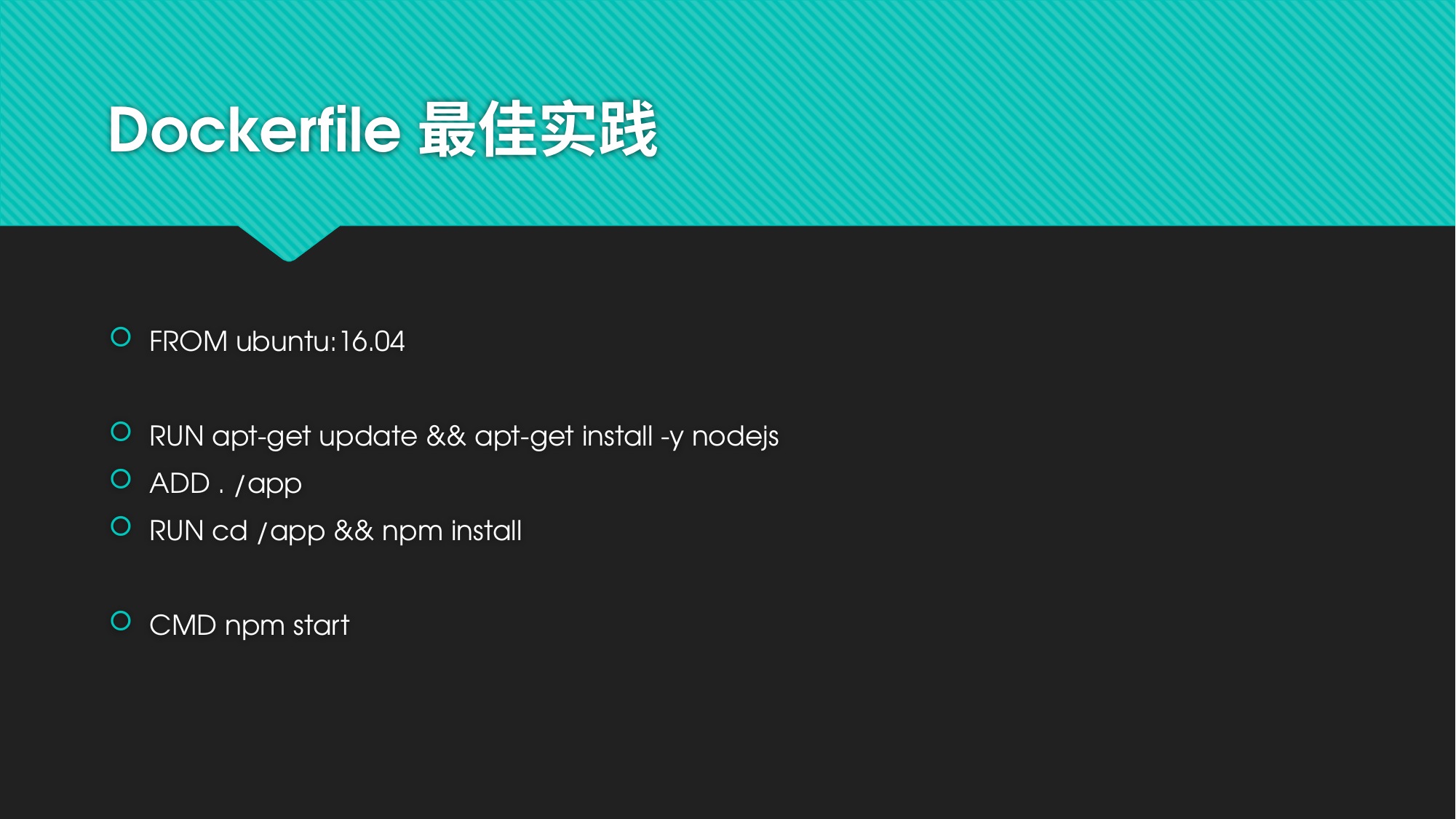

# Dockerfile最佳实践
FROM ubuntu:16.04

RUN apt-get update && apt-get install -y nodejs
ADD . /app
RUN cd /app && npm install

CMD npm start